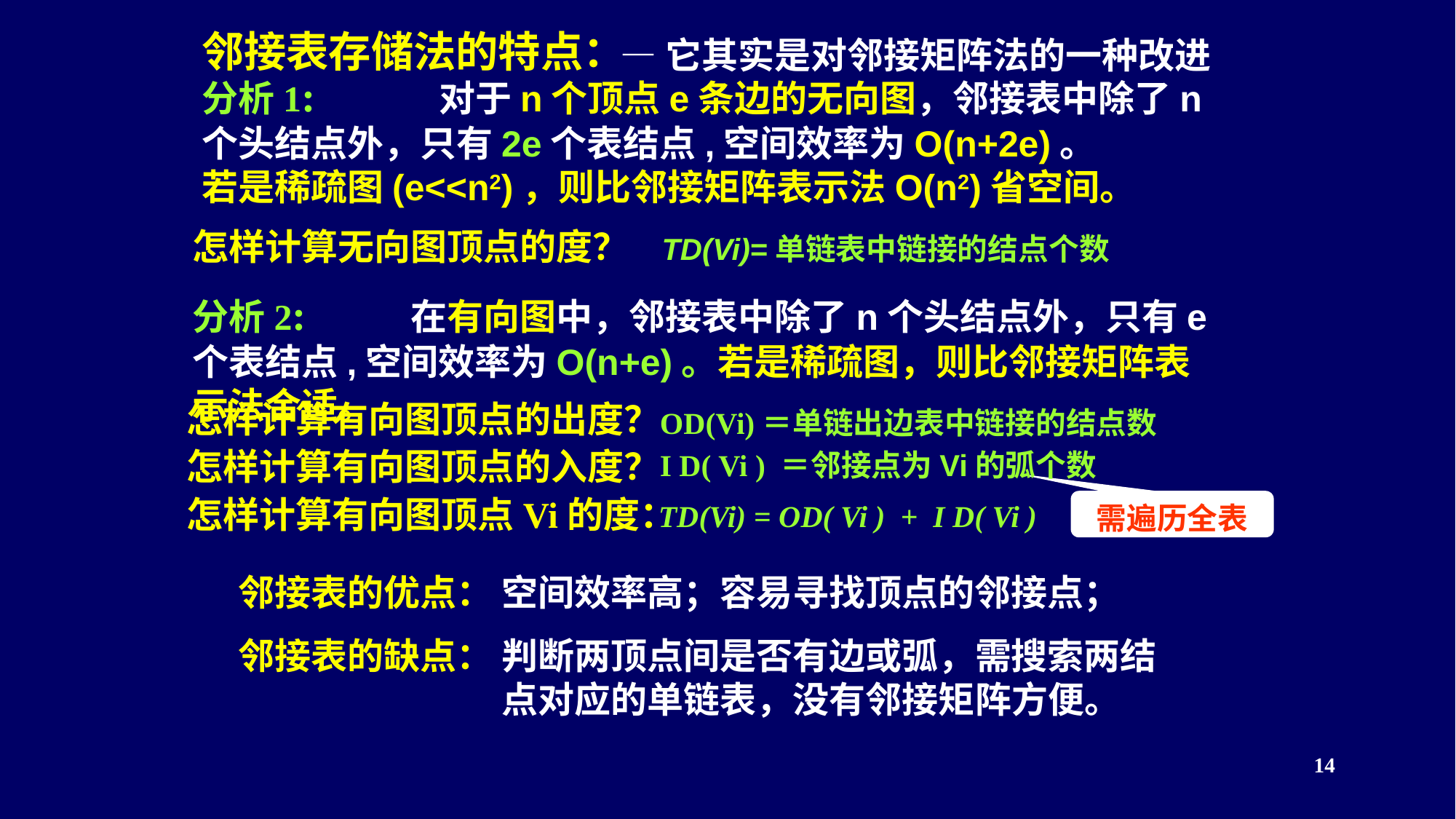

# 邻接表存储法的特点：
—它其实是对邻接矩阵法的一种改进
分析1:	 对于n个顶点e条边的无向图，邻接表中除了n个头结点外，只有2e个表结点,空间效率为O(n+2e)。
若是稀疏图(e<<n2)，则比邻接矩阵表示法O(n2)省空间。
怎样计算无向图顶点的度？
TD(Vi)=单链表中链接的结点个数
分析2:	在有向图中，邻接表中除了n个头结点外，只有e个表结点,空间效率为O(n+e)。若是稀疏图，则比邻接矩阵表示法合适。
怎样计算有向图顶点的出度？
怎样计算有向图顶点的入度？
怎样计算有向图顶点Vi的度：
OD(Vi)＝单链出边表中链接的结点数
I D( Vi ) ＝邻接点为Vi的弧个数
TD(Vi) = OD( Vi )  +  I D( Vi )
需遍历全表
邻接表的优点：
空间效率高；容易寻找顶点的邻接点；
邻接表的缺点：
判断两顶点间是否有边或弧，需搜索两结点对应的单链表，没有邻接矩阵方便。
14